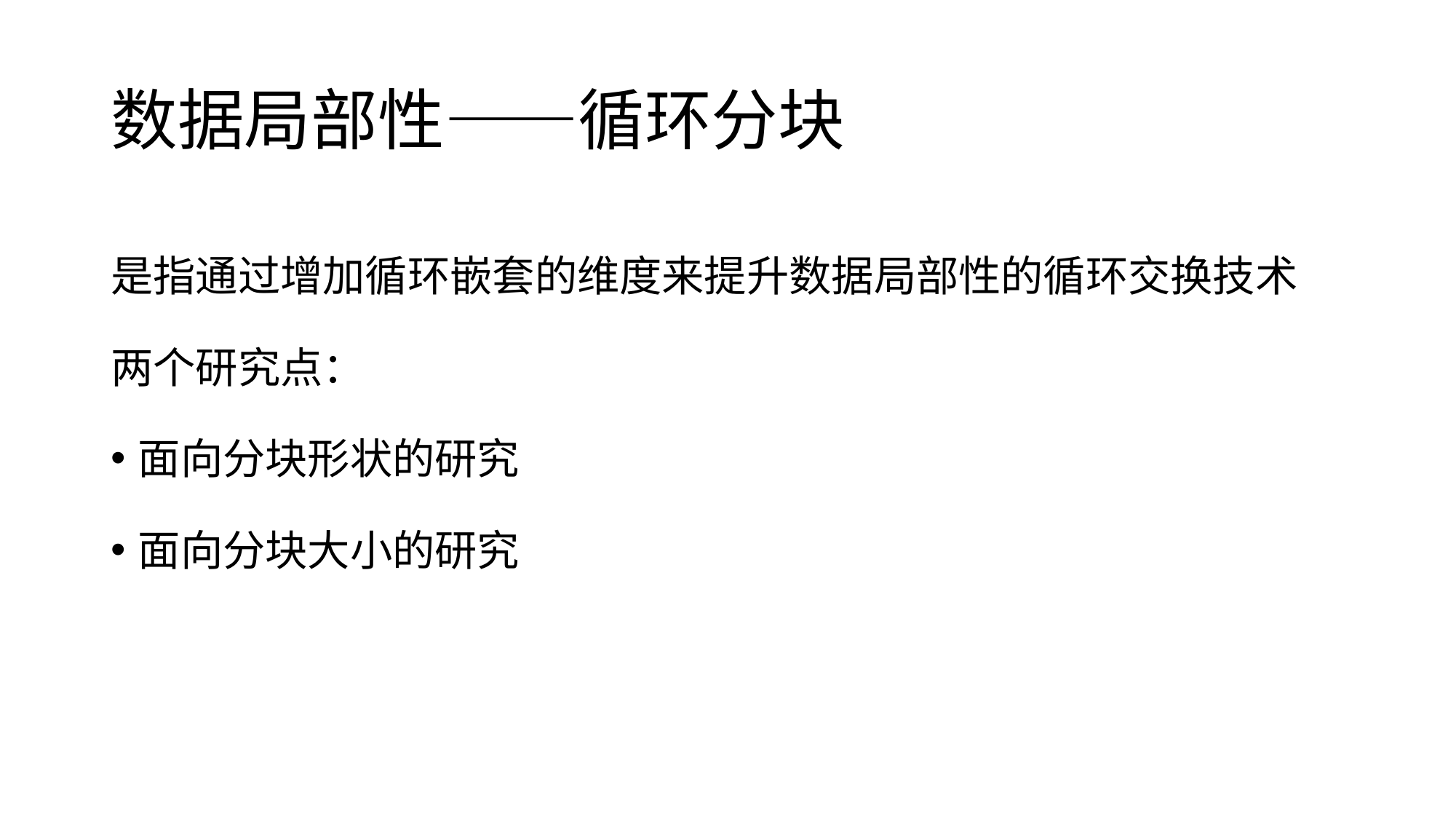

# 数据局部性——循环分块
是指通过增加循环嵌套的维度来提升数据局部性的循环交换技术
两个研究点：
面向分块形状的研究
面向分块大小的研究